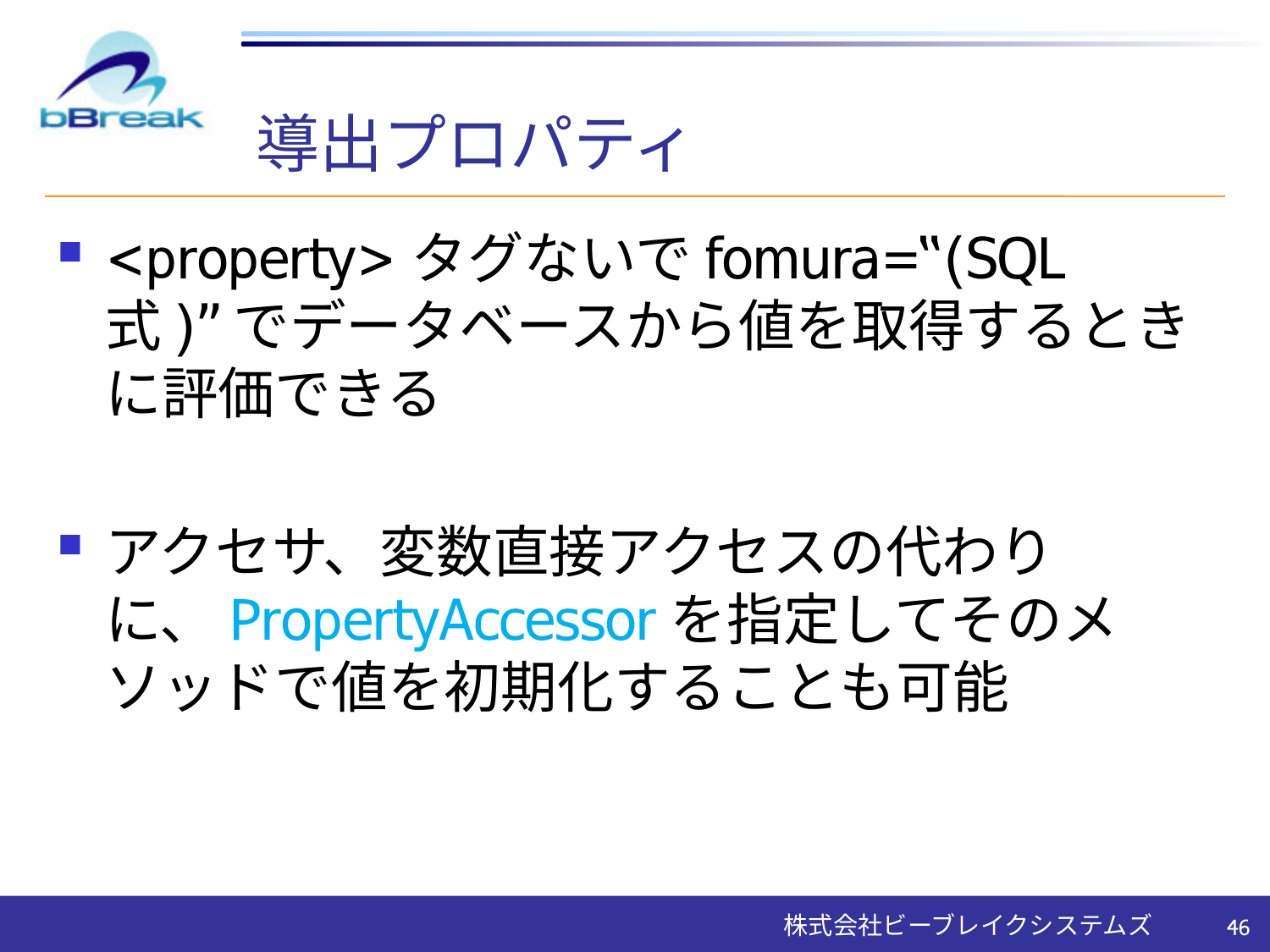

# 導出プロパティ
<property>タグないでfomura=“(SQL式)”でデータベースから値を取得するときに評価できる

アクセサ、変数直接アクセスの代わりに、PropertyAccessorを指定してそのメソッドで値を初期化することも可能